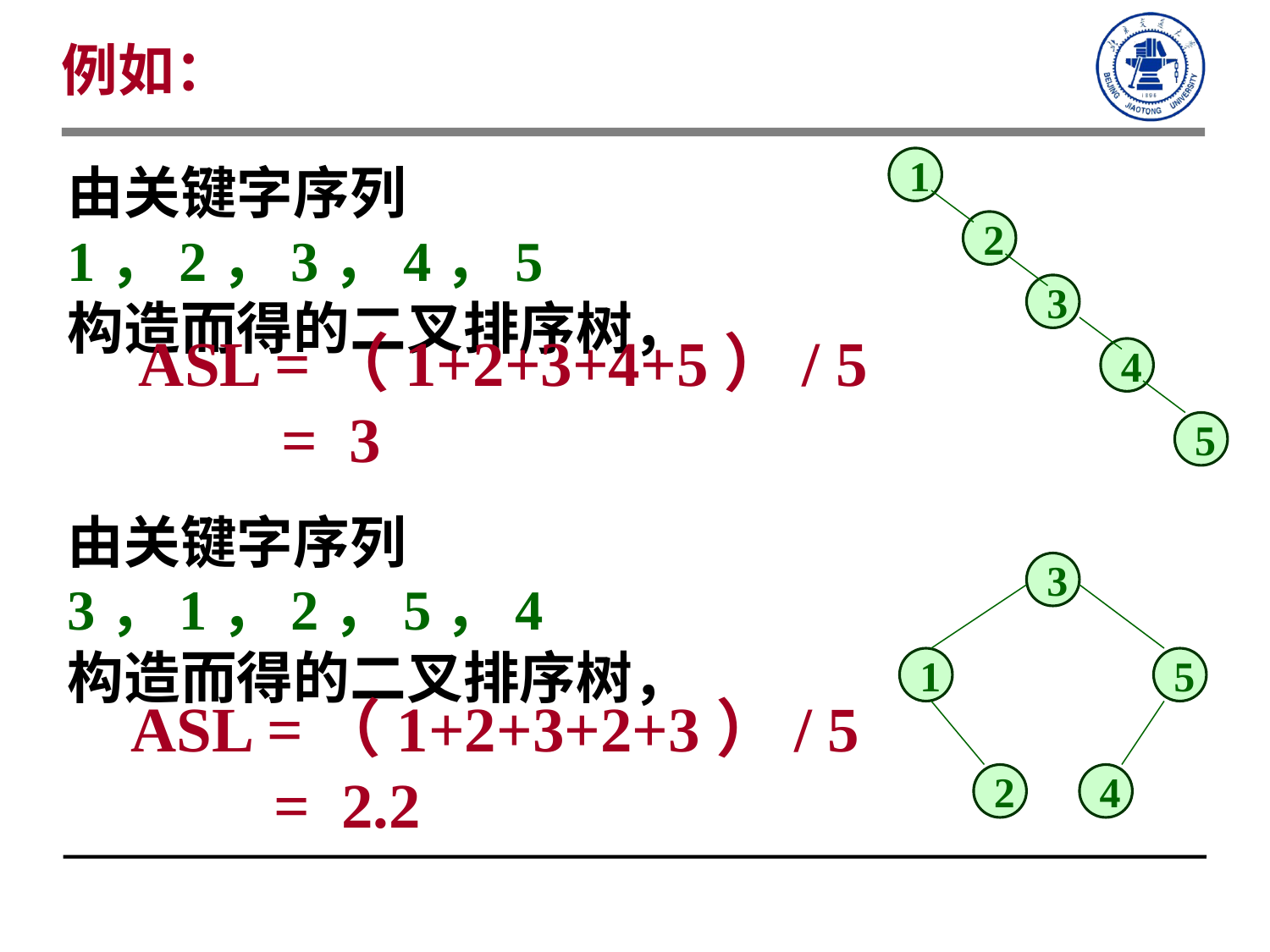

例如：
1
由关键字序列 1，2，3，4，5
构造而得的二叉排序树，

2

3
ASL =（1+2+3+4+5）/ 5
         =  3

4

5
由关键字序列 3，1，2，5，4
构造而得的二叉排序树，
3

1
5
ASL =（1+2+3+2+3）/ 5
         =  2.2

2
4